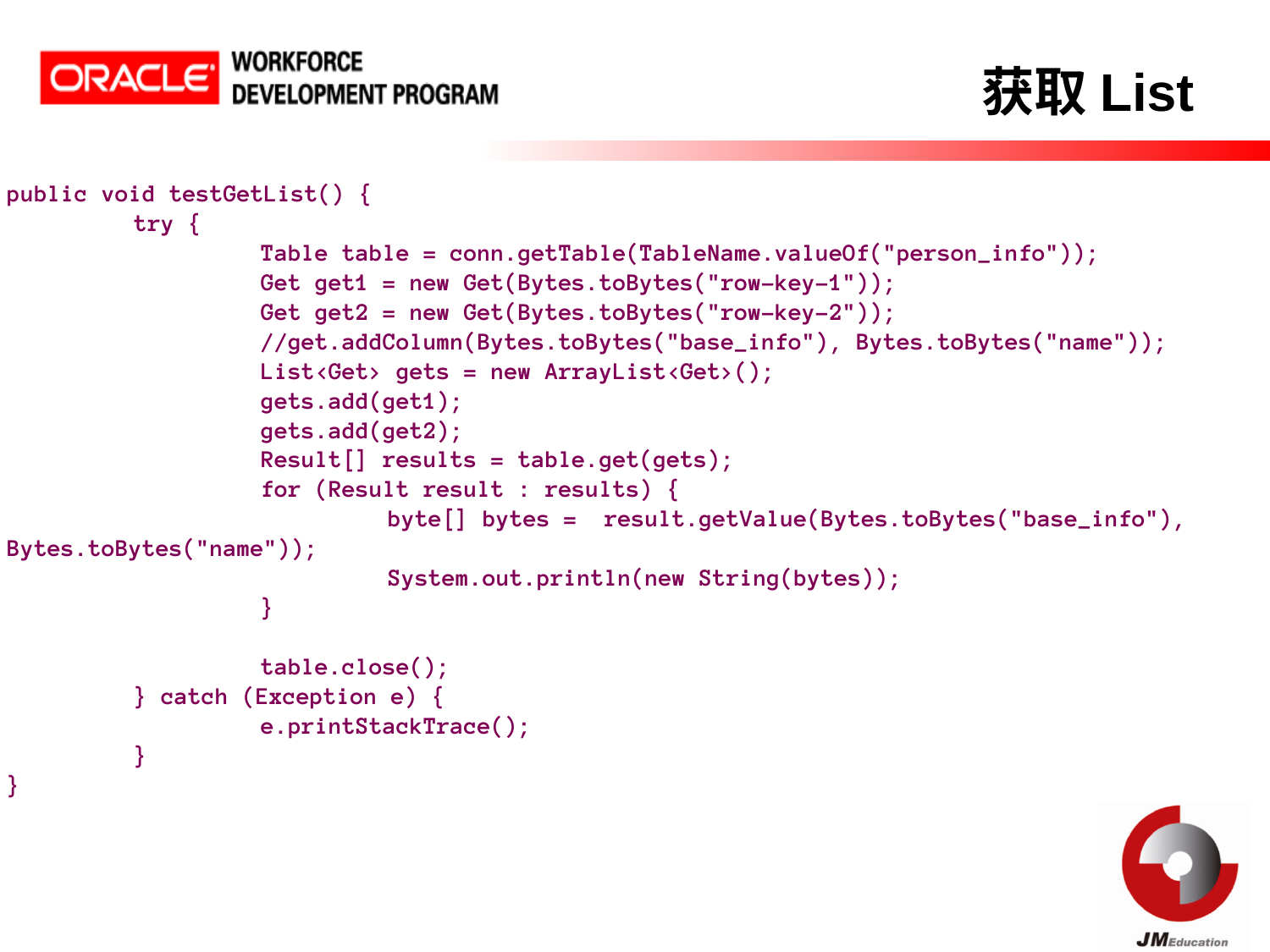

获取List
public void testGetList() {
	try {
		Table table = conn.getTable(TableName.valueOf("person_info"));
		Get get1 = new Get(Bytes.toBytes("row-key-1"));
		Get get2 = new Get(Bytes.toBytes("row-key-2"));
		//get.addColumn(Bytes.toBytes("base_info"), Bytes.toBytes("name"));
		List<Get> gets = new ArrayList<Get>();
		gets.add(get1);
		gets.add(get2);
		Result[] results = table.get(gets);
		for (Result result : results) {
			byte[] bytes =  result.getValue(Bytes.toBytes("base_info"), Bytes.toBytes("name"));
			System.out.println(new String(bytes));
		}

		table.close();
	} catch (Exception e) {
		e.printStackTrace();
	}
}